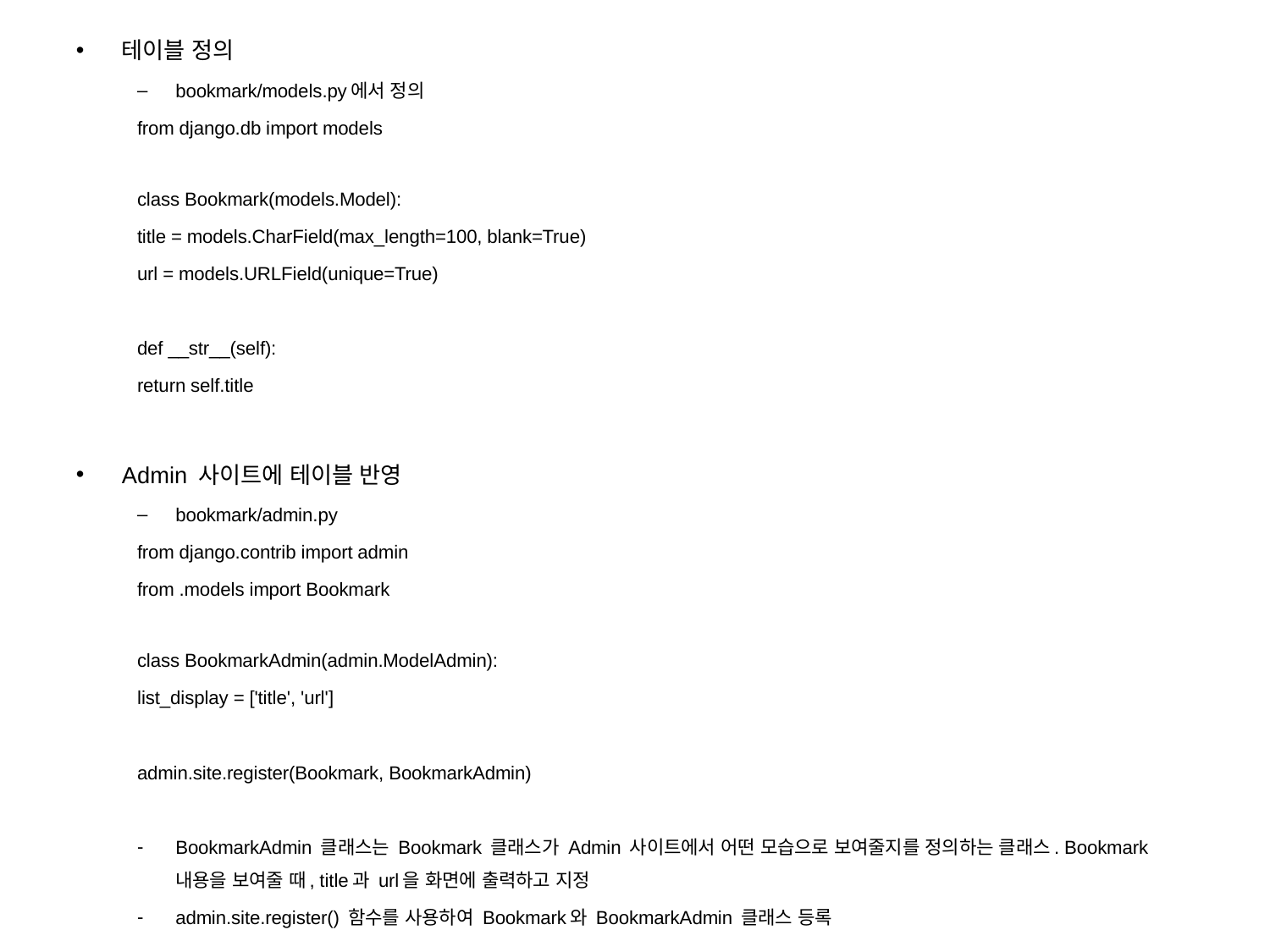

테이블 정의
bookmark/models.py에서 정의
from django.db import models
class Bookmark(models.Model):
	title = models.CharField(max_length=100, blank=True)
	url = models.URLField(unique=True)

def __str__(self):
	return self.title

Admin 사이트에 테이블 반영
bookmark/admin.py
from django.contrib import admin
from .models import Bookmark
class BookmarkAdmin(admin.ModelAdmin):
	list_display = ['title', 'url']

admin.site.register(Bookmark, BookmarkAdmin)

BookmarkAdmin 클래스는 Bookmark 클래스가 Admin 사이트에서 어떤 모습으로 보여줄지를 정의하는 클래스. Bookmark 내용을 보여줄 때, title과 url을 화면에 출력하고 지정
admin.site.register() 함수를 사용하여 Bookmark와 BookmarkAdmin 클래스 등록